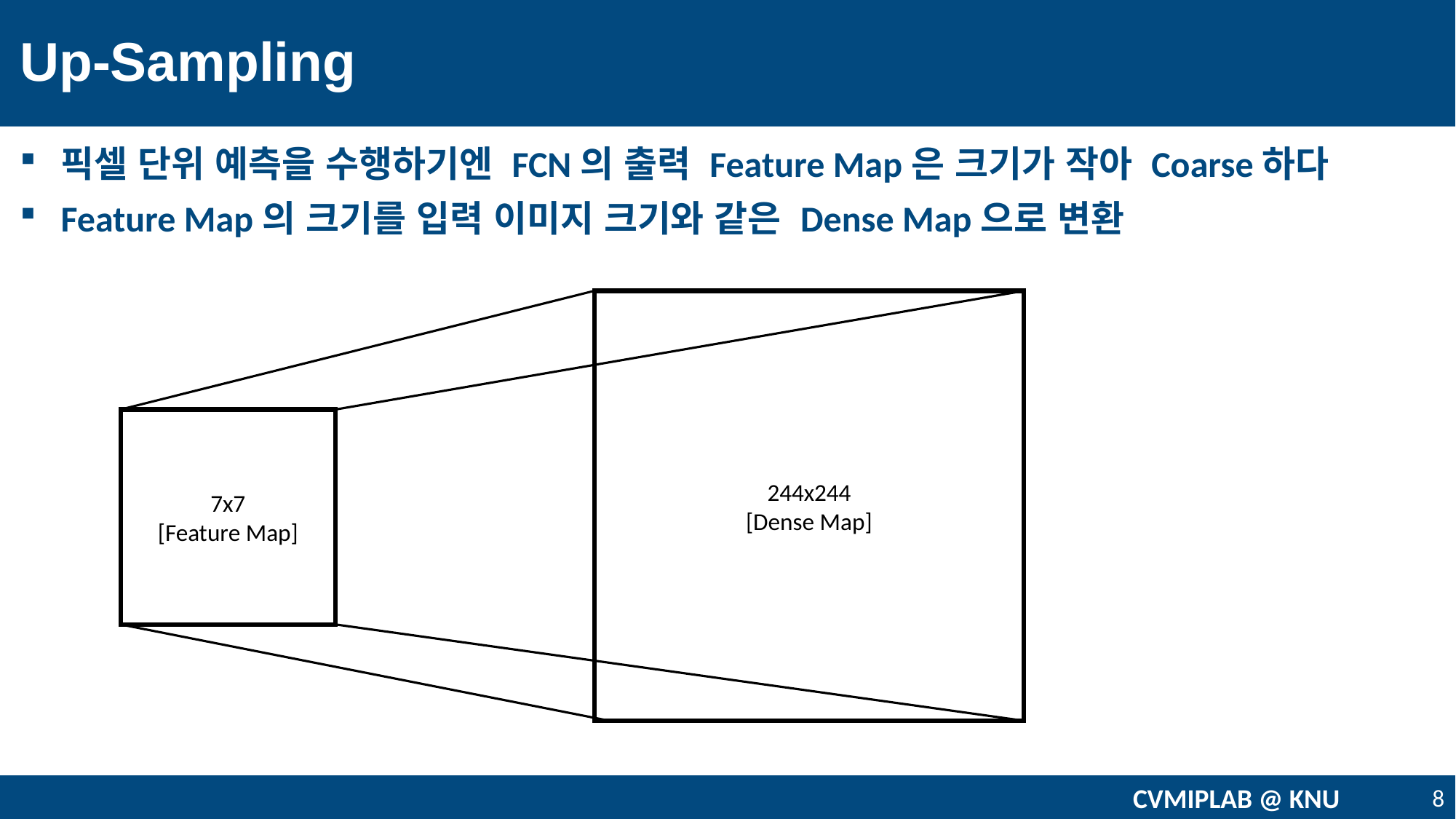

# Up-Sampling
픽셀 단위 예측을 수행하기엔 FCN의 출력 Feature Map은 크기가 작아 Coarse하다
Feature Map의 크기를 입력 이미지 크기와 같은 Dense Map으로 변환

244x244
[Dense Map]
7x7
[Feature Map]
CVMIPLAB @ KNU
8